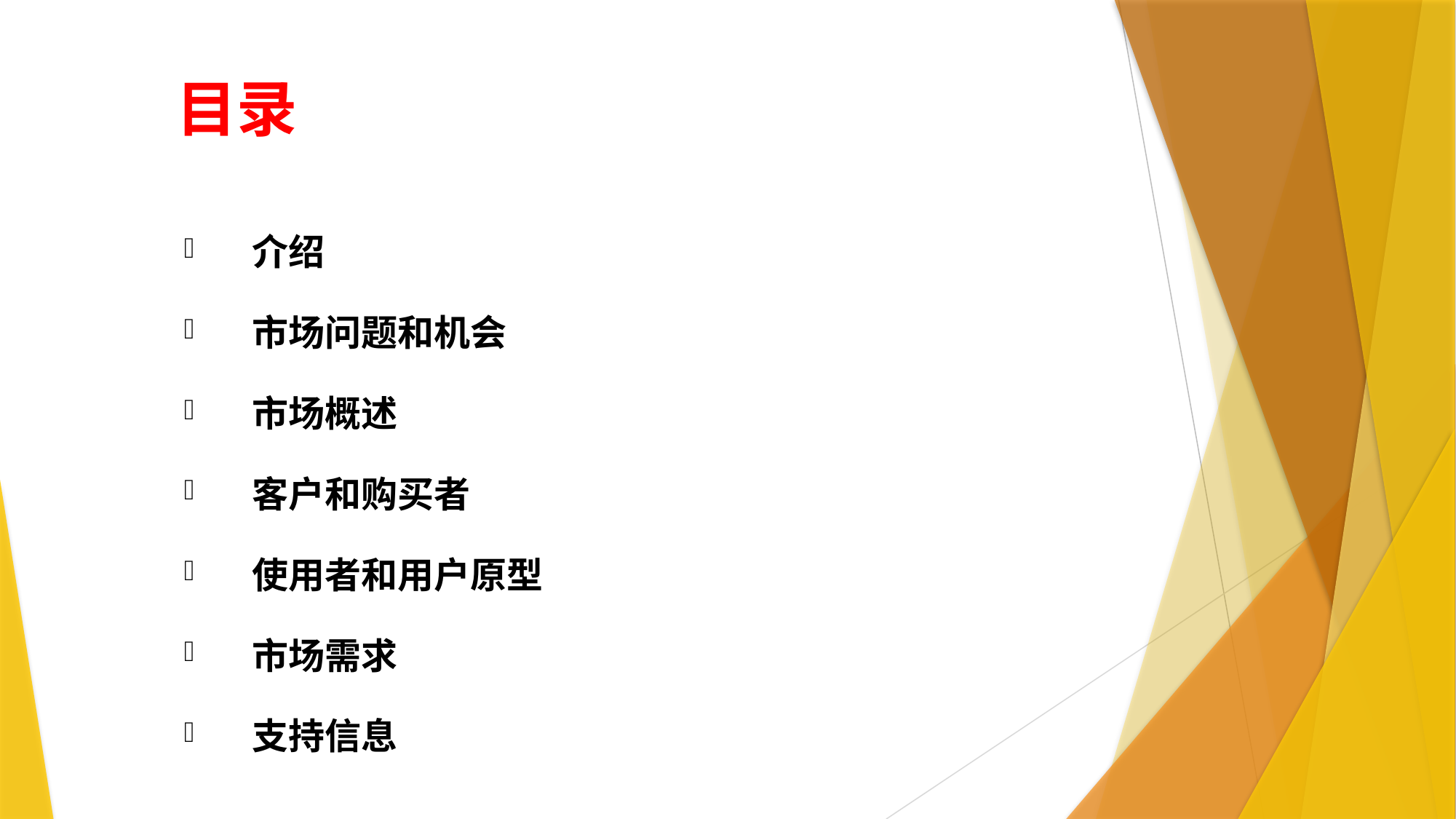

# 目录
介绍
市场问题和机会
市场概述
客户和购买者
使用者和用户原型
市场需求
支持信息